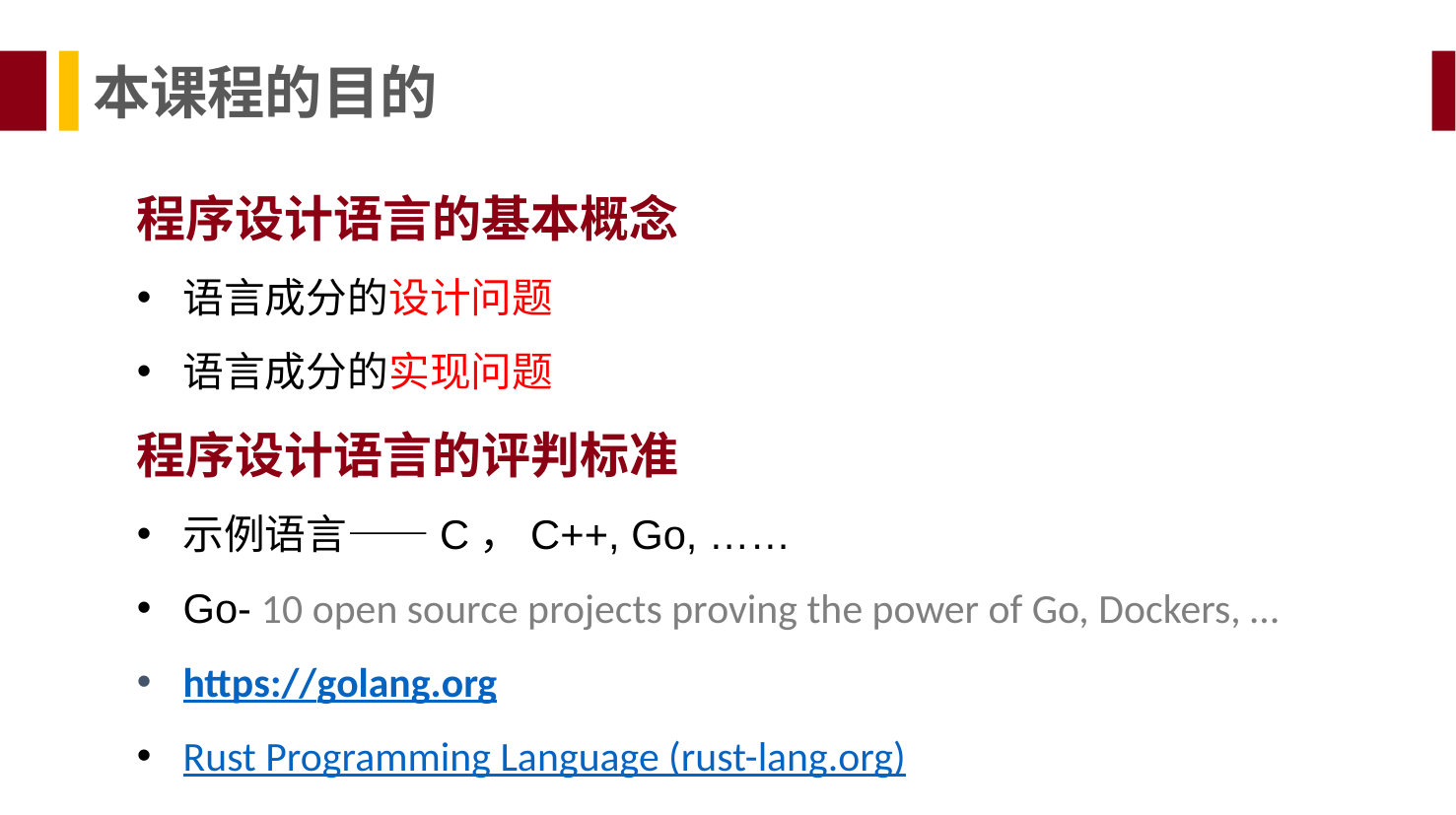

本课程的目的
程序设计语言的基本概念
语言成分的设计问题
语言成分的实现问题
程序设计语言的评判标准
示例语言——C，C++, Go, ……
Go- 10 open source projects proving the power of Go, Dockers, …
https://golang.org
Rust Programming Language (rust-lang.org)